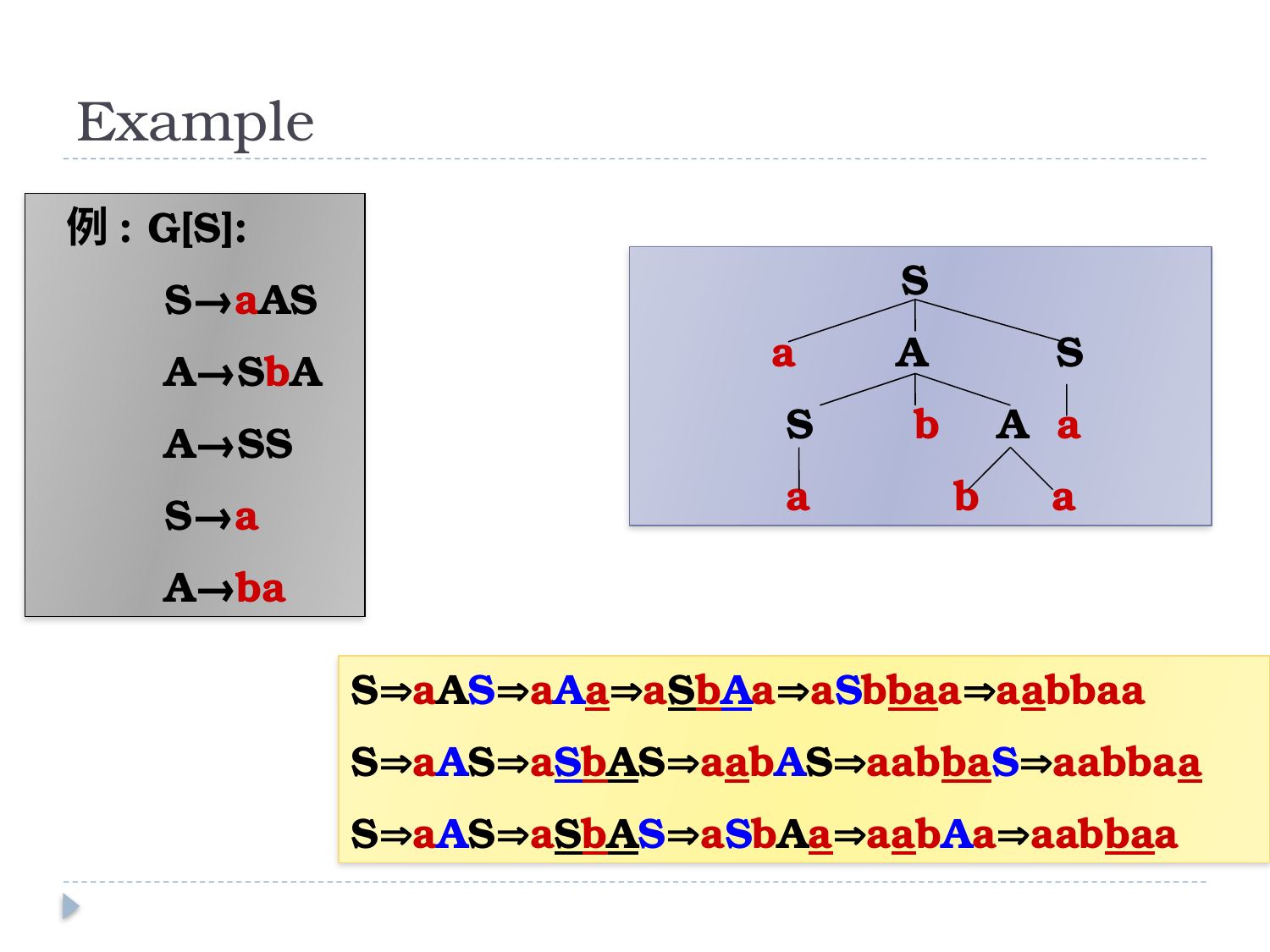

# Example
  例: G[S]:
	S→aAS
	A→SbA
	A→SS
	S→a
	A→ba
                  S
         a       A         S
          S       b    A  a
          a          b     a

S⇒aAS⇒aAa⇒aSbAa⇒aSbbaa⇒aabbaa
S⇒aAS⇒aSbAS⇒aabAS⇒aabbaS⇒aabbaa
S⇒aAS⇒aSbAS⇒aSbAa⇒aabAa⇒aabbaa
51